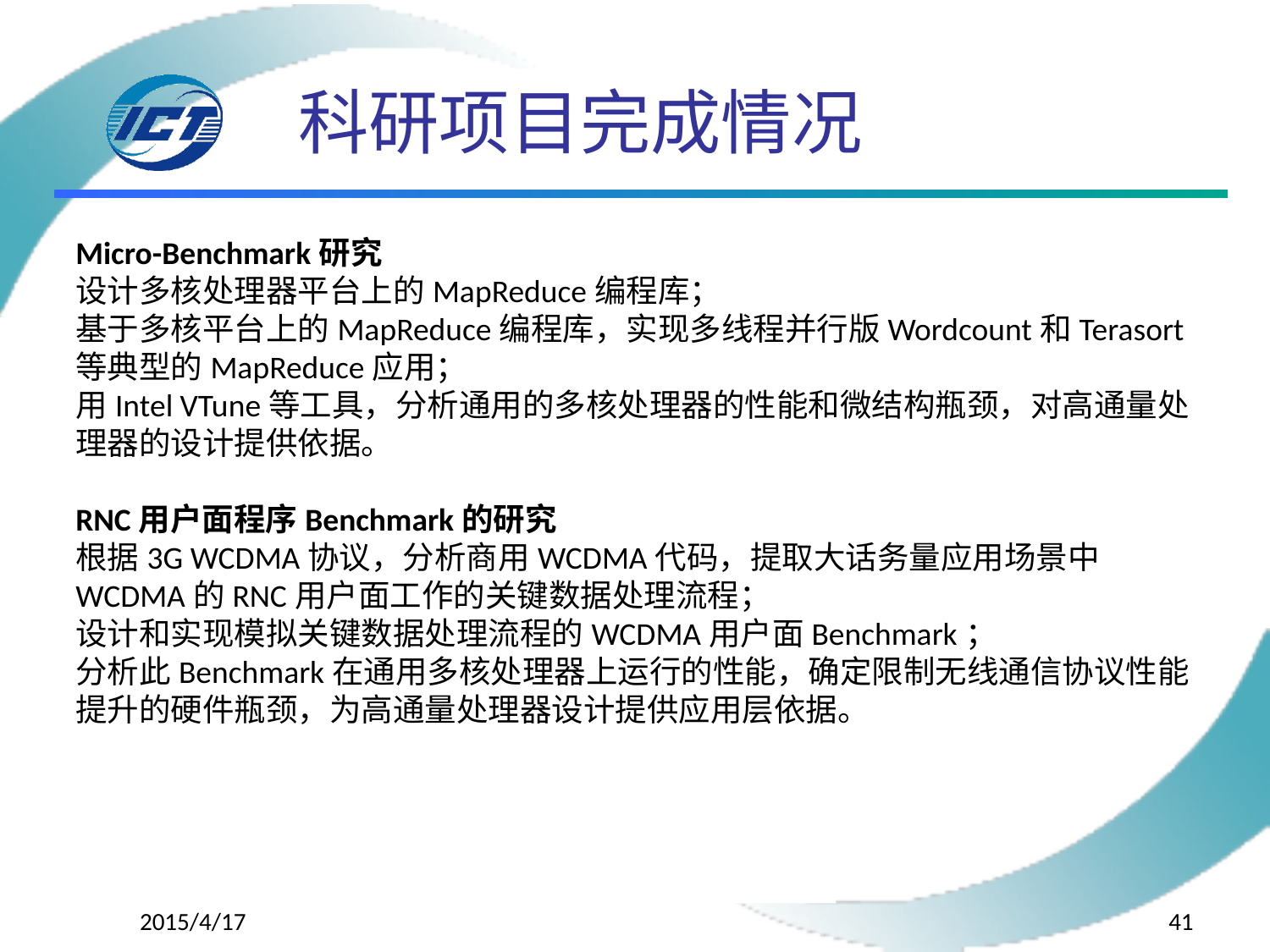

# 科研项目完成情况
Micro-Benchmark研究
设计多核处理器平台上的MapReduce编程库；
基于多核平台上的MapReduce编程库，实现多线程并行版Wordcount和Terasort等典型的MapReduce应用；
用Intel VTune等工具，分析通用的多核处理器的性能和微结构瓶颈，对高通量处理器的设计提供依据。

RNC用户面程序Benchmark的研究
根据3G WCDMA协议，分析商用WCDMA代码，提取大话务量应用场景中WCDMA的RNC用户面工作的关键数据处理流程；
设计和实现模拟关键数据处理流程的WCDMA用户面Benchmark；
分析此Benchmark在通用多核处理器上运行的性能，确定限制无线通信协议性能提升的硬件瓶颈，为高通量处理器设计提供应用层依据。

2015/4/17
41